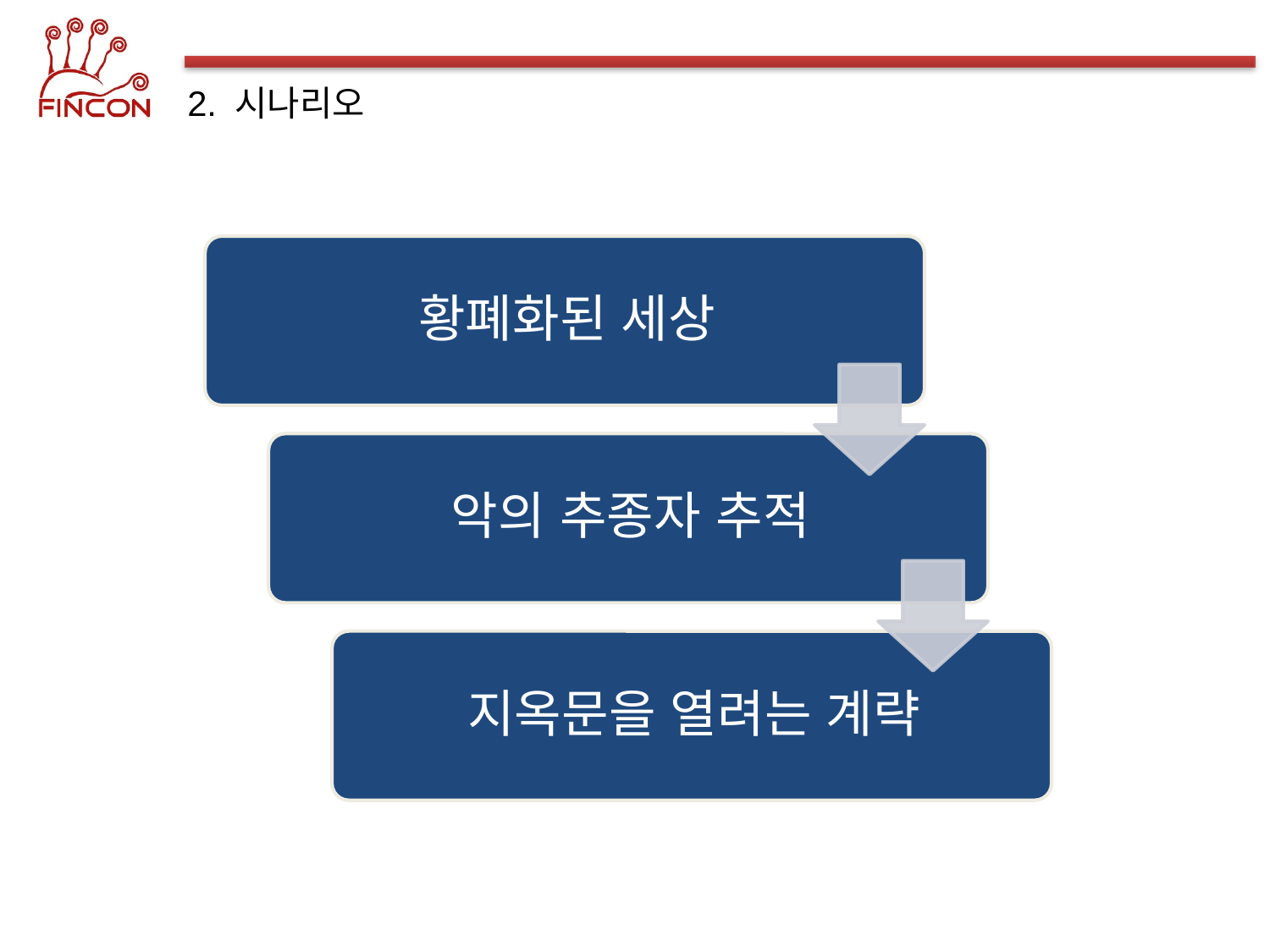

2. 시나리오
황폐화된 세상
악의 추종자 추적
지옥문을 열려는 계략